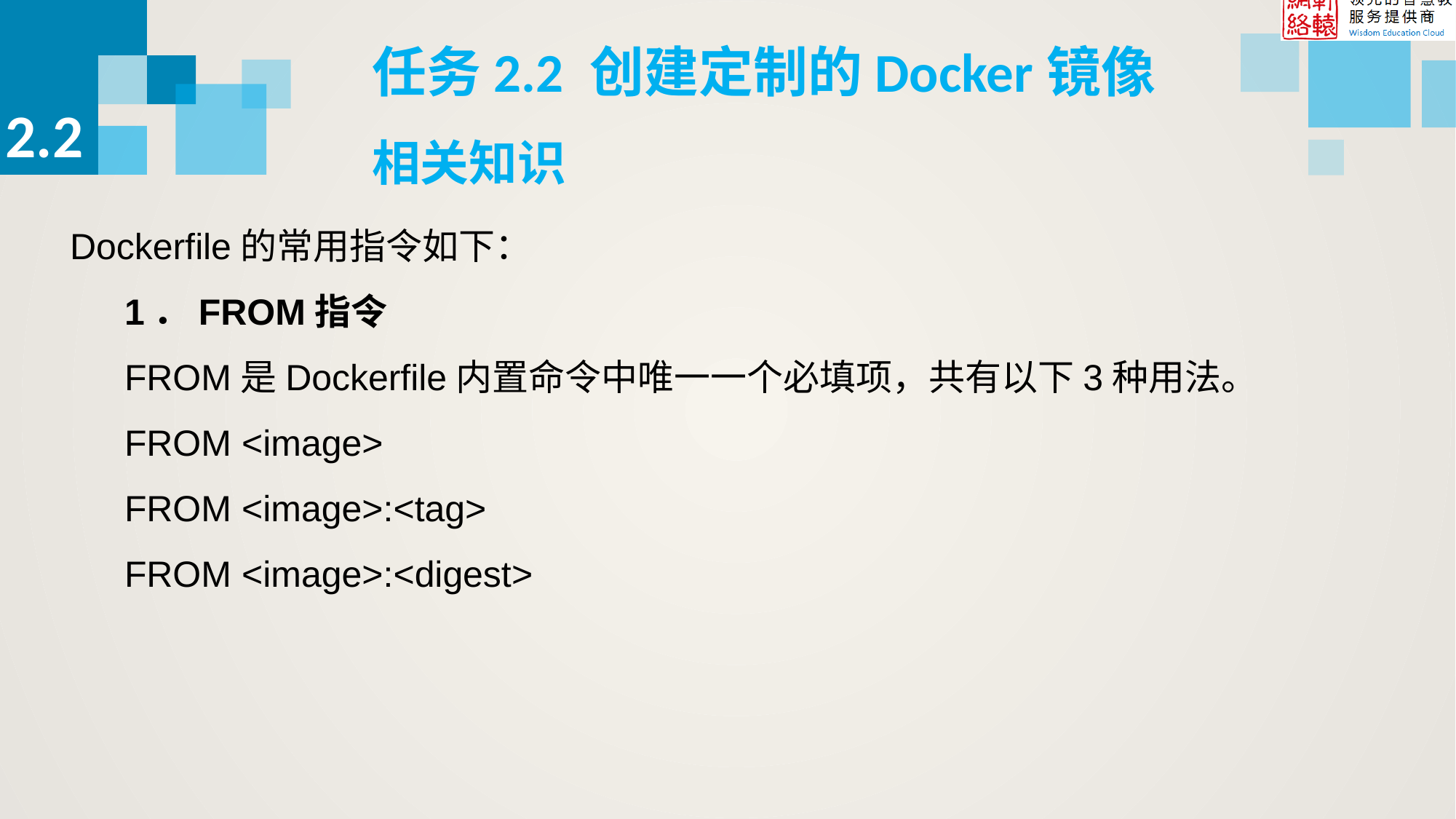

任务2.2 创建定制的Docker镜像
2.2
相关知识
Dockerfile的常用指令如下：
1．FROM指令
FROM是Dockerfile内置命令中唯一一个必填项，共有以下3种用法。
FROM <image>
FROM <image>:<tag>
FROM <image>:<digest>